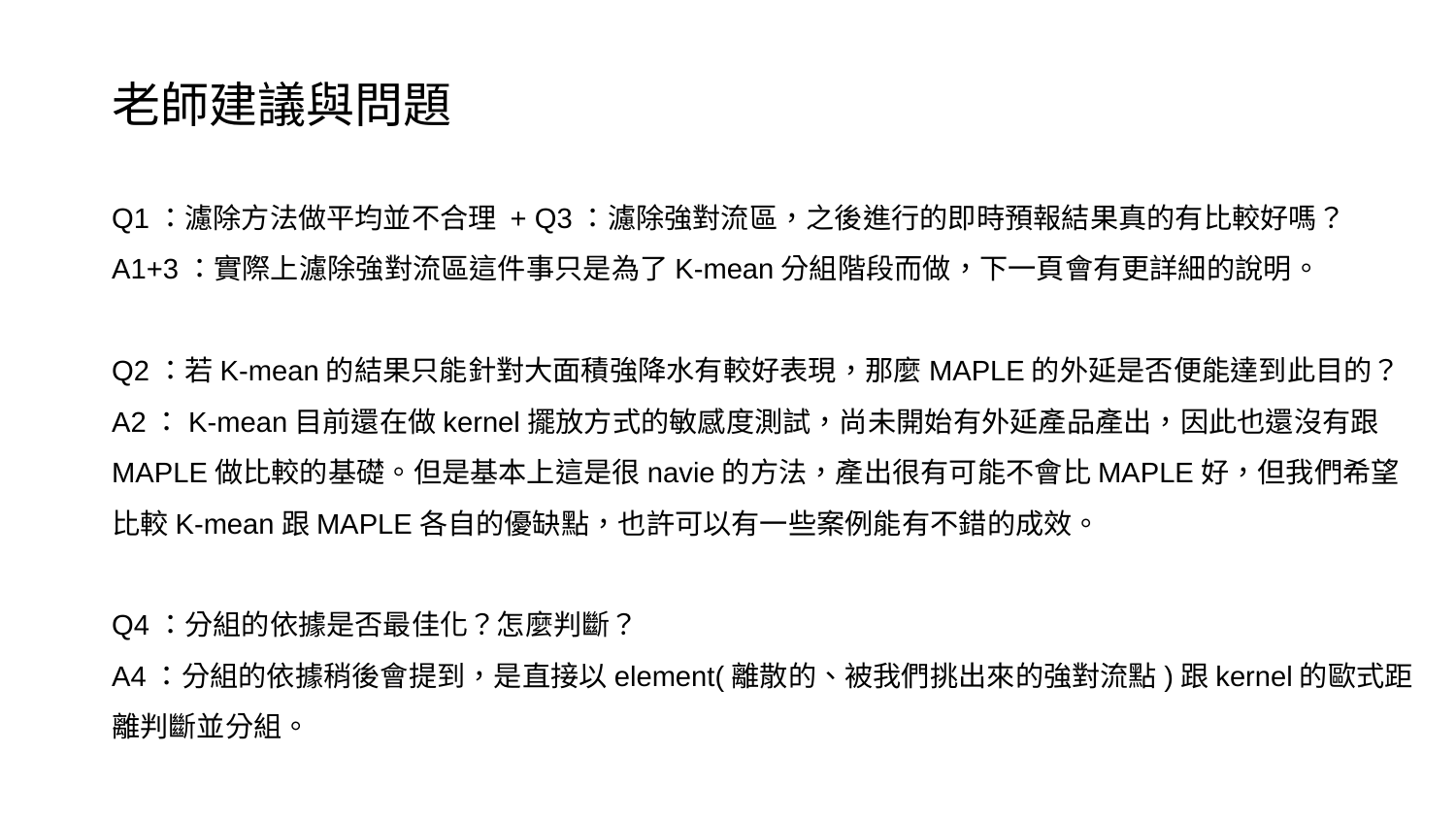

老師建議與問題

Q1：濾除方法做平均並不合理 + Q3：濾除強對流區，之後進行的即時預報結果真的有比較好嗎？
A1+3：實際上濾除強對流區這件事只是為了K-mean分組階段而做，下一頁會有更詳細的說明。

Q2：若K-mean的結果只能針對大面積強降水有較好表現，那麼MAPLE的外延是否便能達到此目的？
A2：K-mean目前還在做kernel擺放方式的敏感度測試，尚未開始有外延產品產出，因此也還沒有跟MAPLE做比較的基礎。但是基本上這是很navie的方法，產出很有可能不會比MAPLE好，但我們希望比較K-mean跟MAPLE各自的優缺點，也許可以有一些案例能有不錯的成效。

Q4：分組的依據是否最佳化？怎麼判斷？
A4：分組的依據稍後會提到，是直接以element(離散的、被我們挑出來的強對流點)跟kernel的歐式距離判斷並分組。